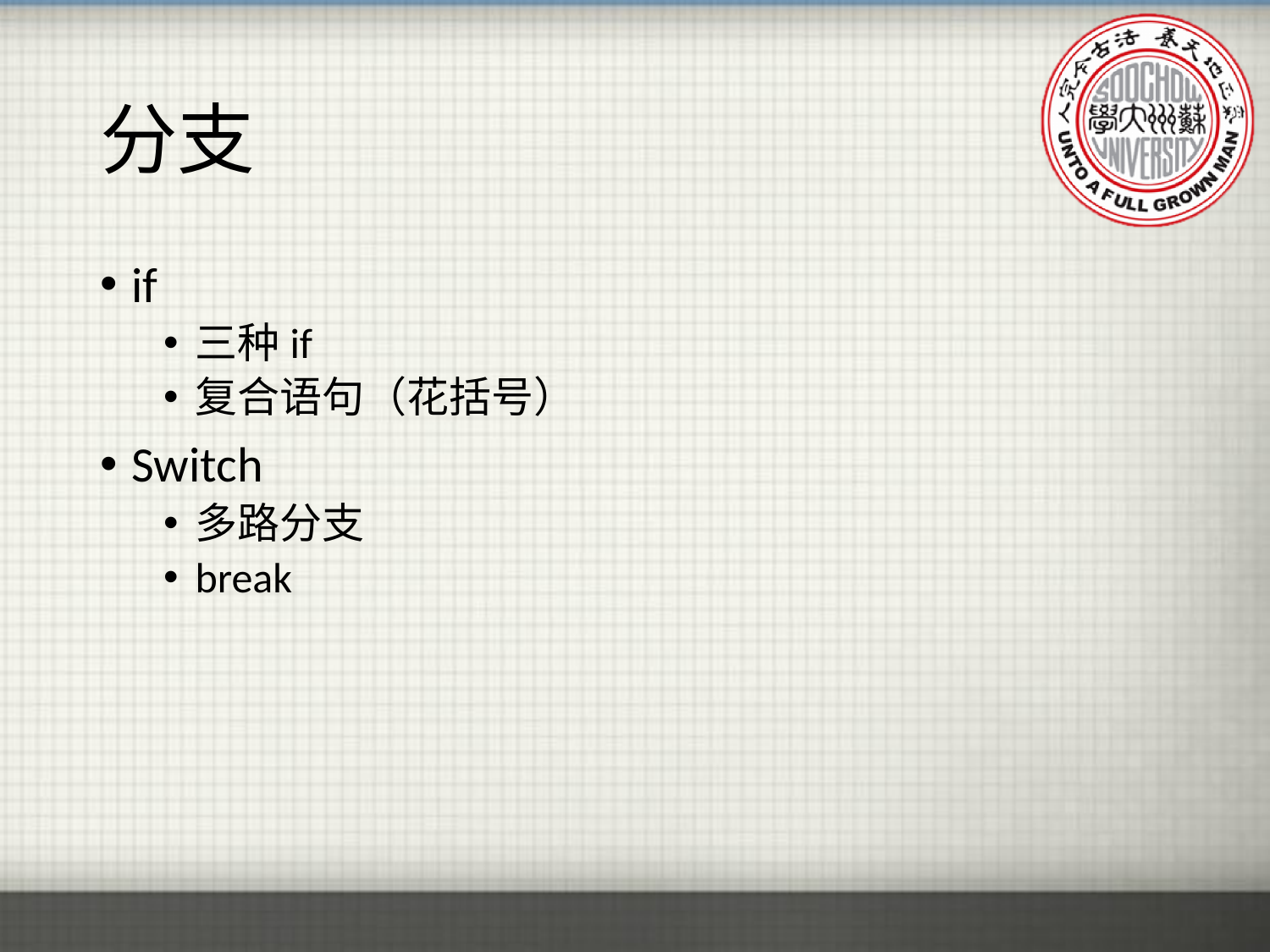

# 分支
if
三种if
复合语句（花括号）
Switch
多路分支
break